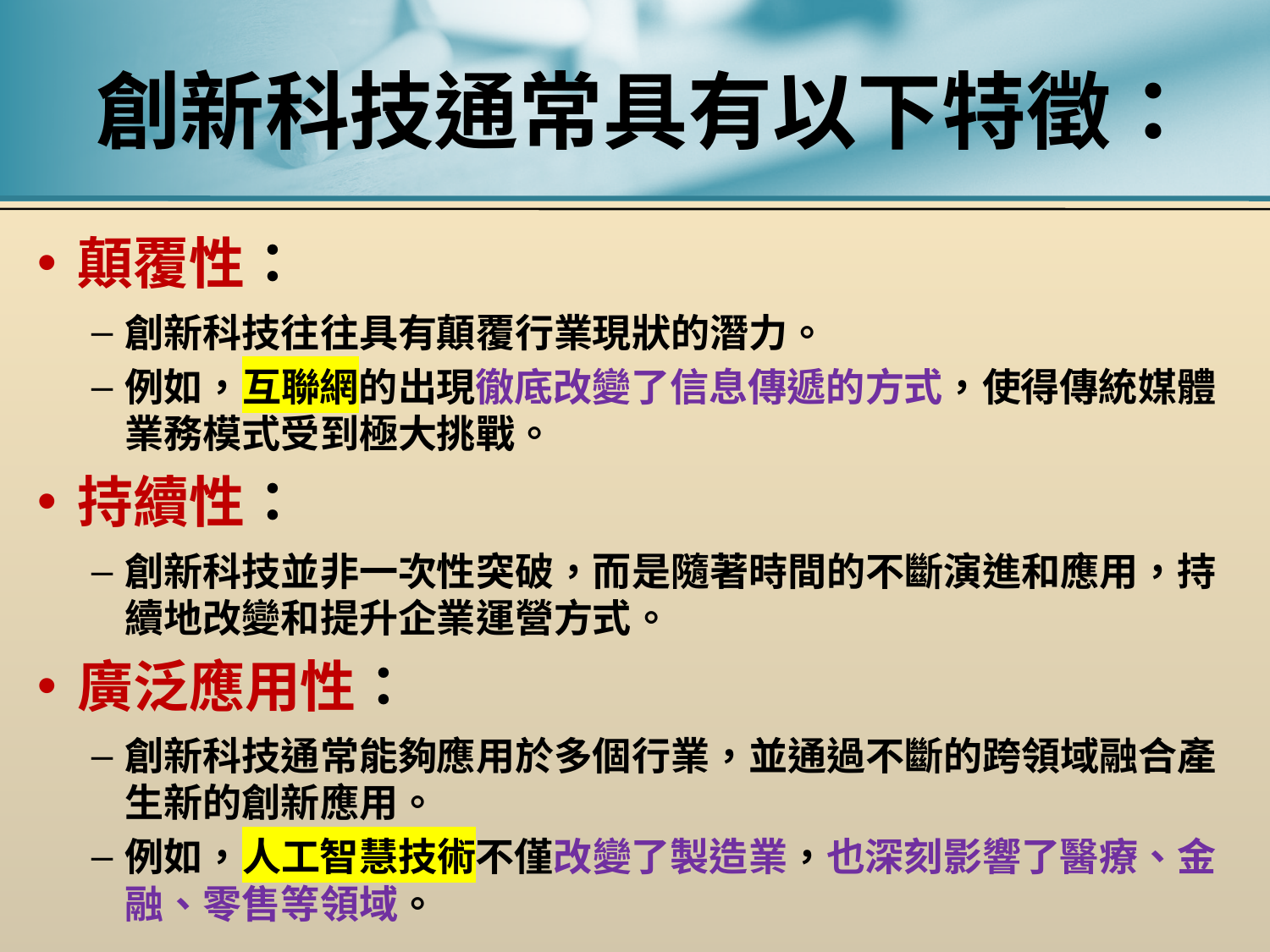

# 創新科技通常具有以下特徵：
顛覆性：
創新科技往往具有顛覆行業現狀的潛力。
例如，互聯網的出現徹底改變了信息傳遞的方式，使得傳統媒體業務模式受到極大挑戰。
持續性：
創新科技並非一次性突破，而是隨著時間的不斷演進和應用，持續地改變和提升企業運營方式。
廣泛應用性：
創新科技通常能夠應用於多個行業，並通過不斷的跨領域融合產生新的創新應用。
例如，人工智慧技術不僅改變了製造業，也深刻影響了醫療、金融、零售等領域。